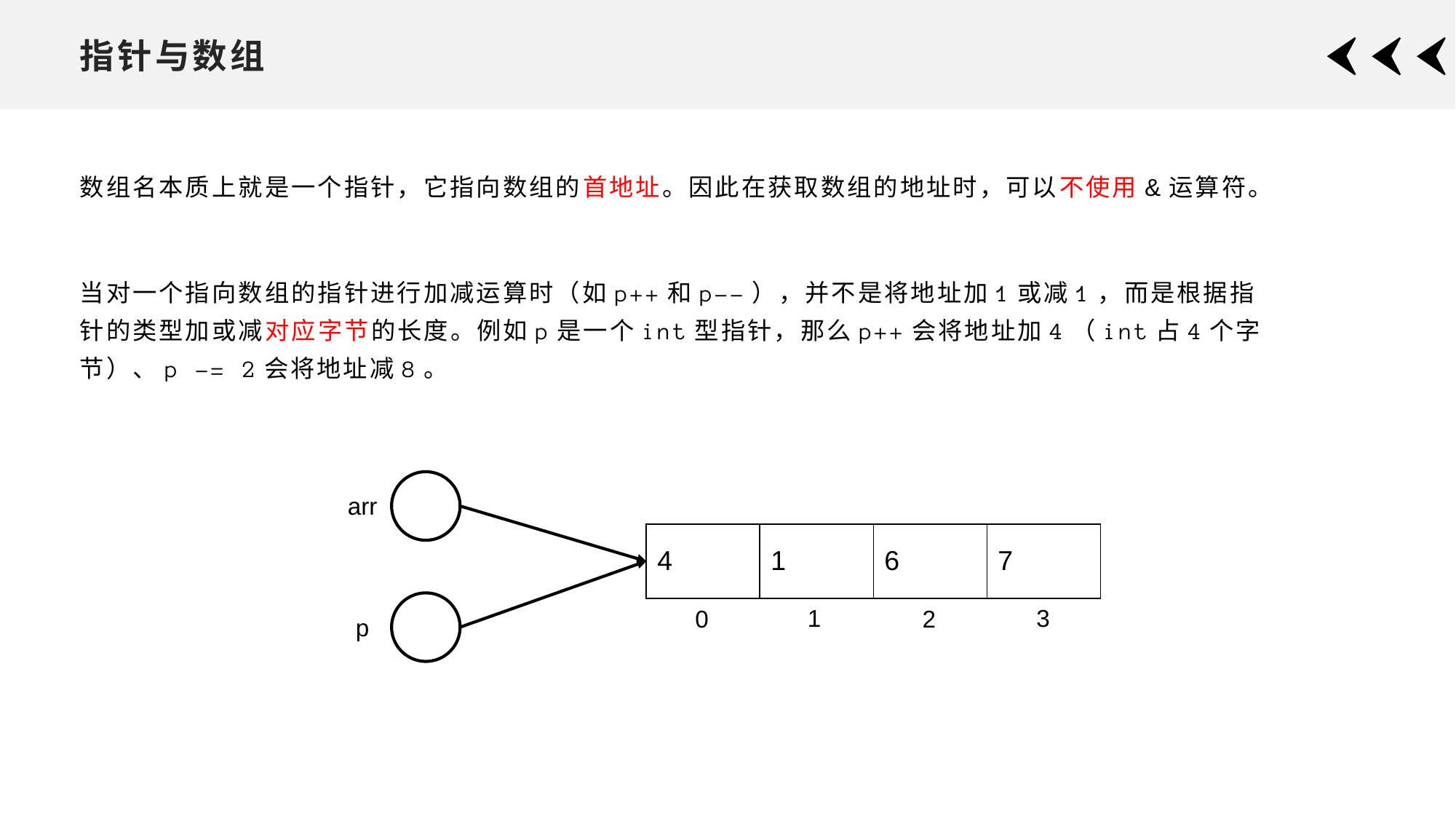

# 指针与数组
数组名本质上就是一个指针，它指向数组的首地址。因此在获取数组的地址时，可以不使用&运算符。

当对一个指向数组的指针进行加减运算时（如p++和p--），并不是将地址加1或减1，而是根据指针的类型加或减对应字节的长度。例如p是一个int型指针，那么p++会将地址加4（int占4个字节）、p -= 2会将地址减8。

arr
| 4 | 1 | 6 | 7 |
| --- | --- | --- | --- |

1
3
0
2
p